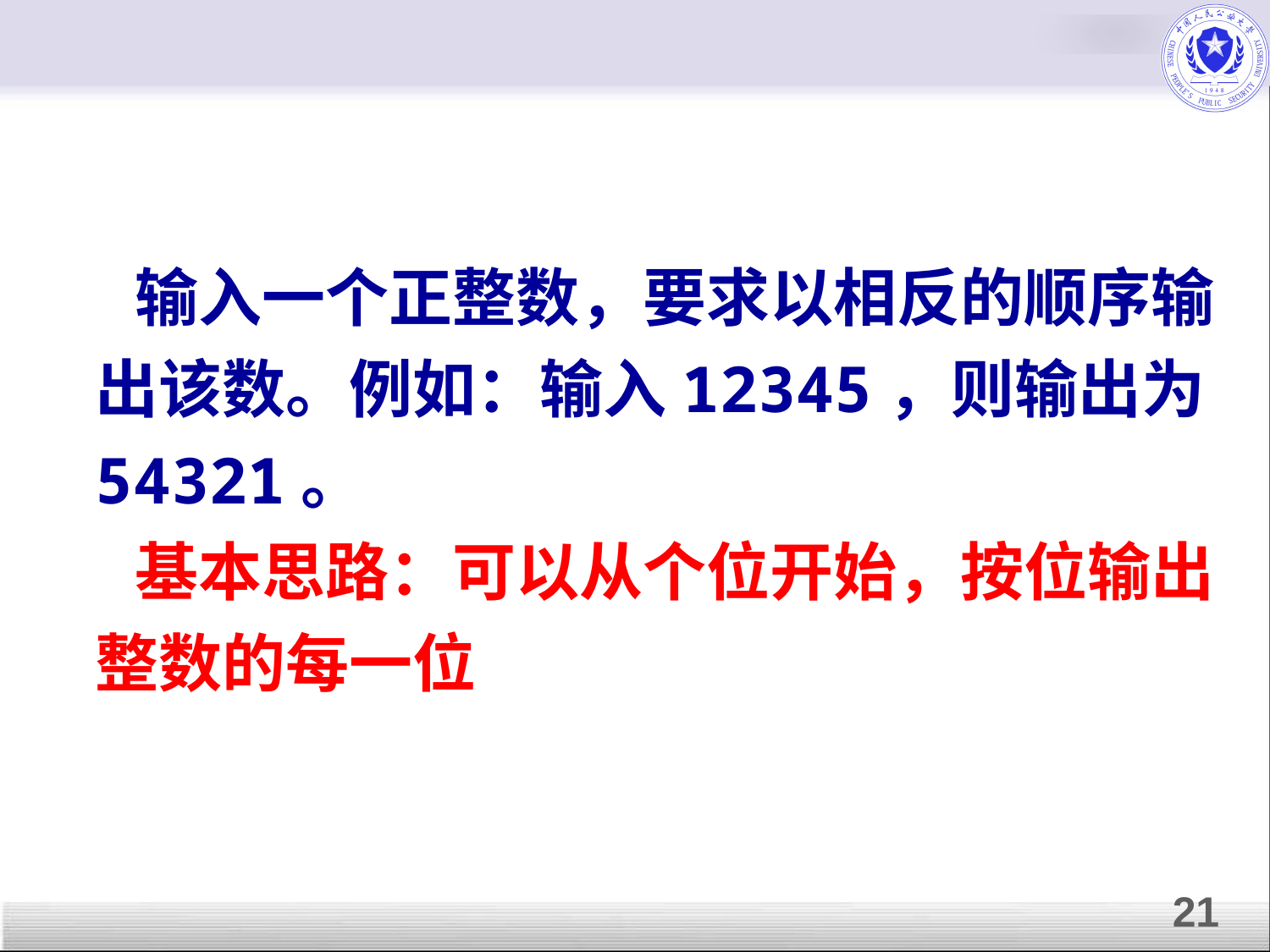

输入一个正整数，要求以相反的顺序输出该数。例如：输入12345，则输出为54321。
     基本思路：可以从个位开始，按位输出整数的每一位